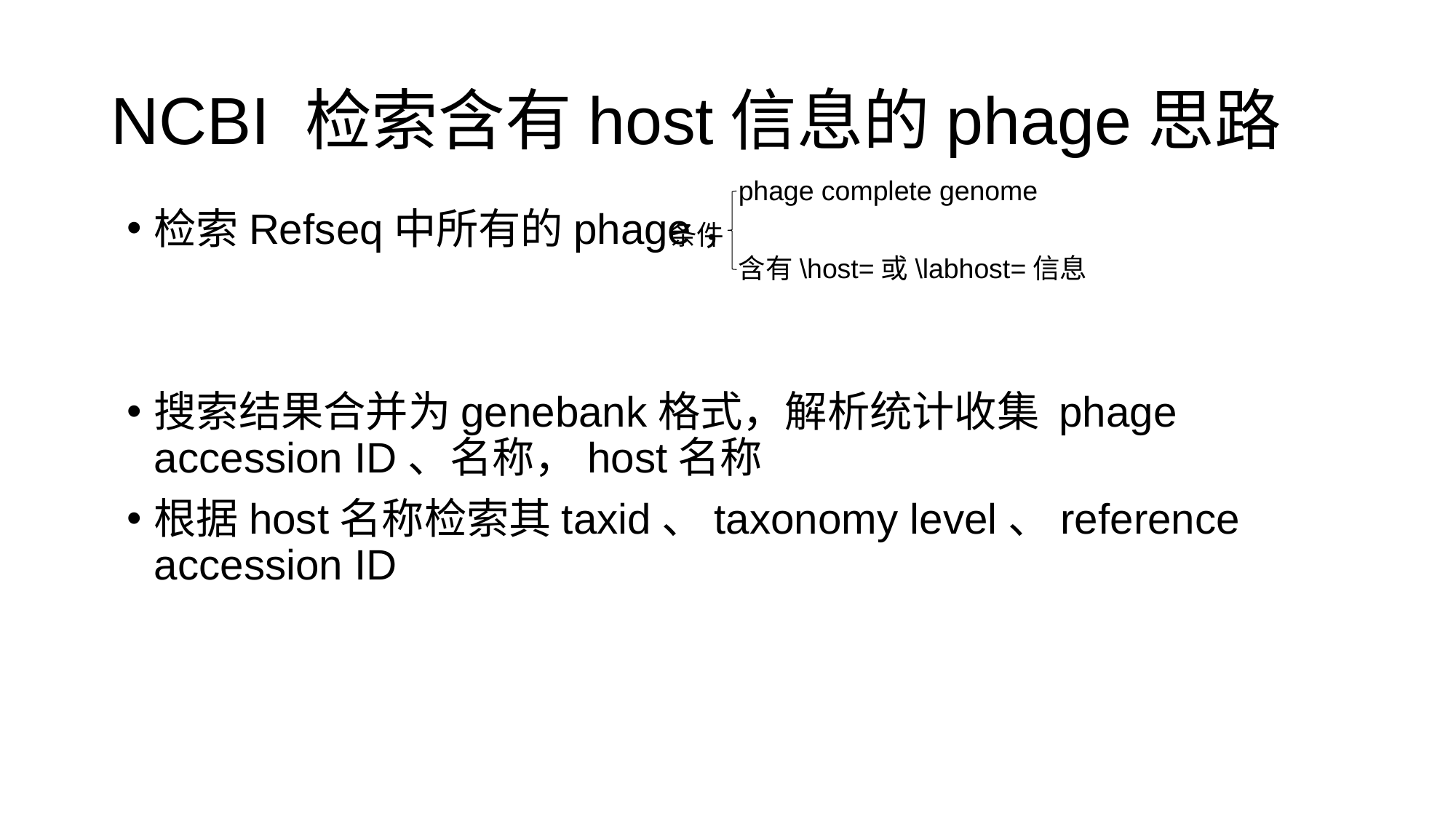

# NCBI 检索含有host信息的phage思路
phage complete genome

检索Refseq中所有的phage，

搜索结果合并为genebank格式，解析统计收集 phage accession ID、名称，host名称
根据host名称检索其taxid、taxonomy level、reference accession ID

条件
含有\host=或\labhost=信息